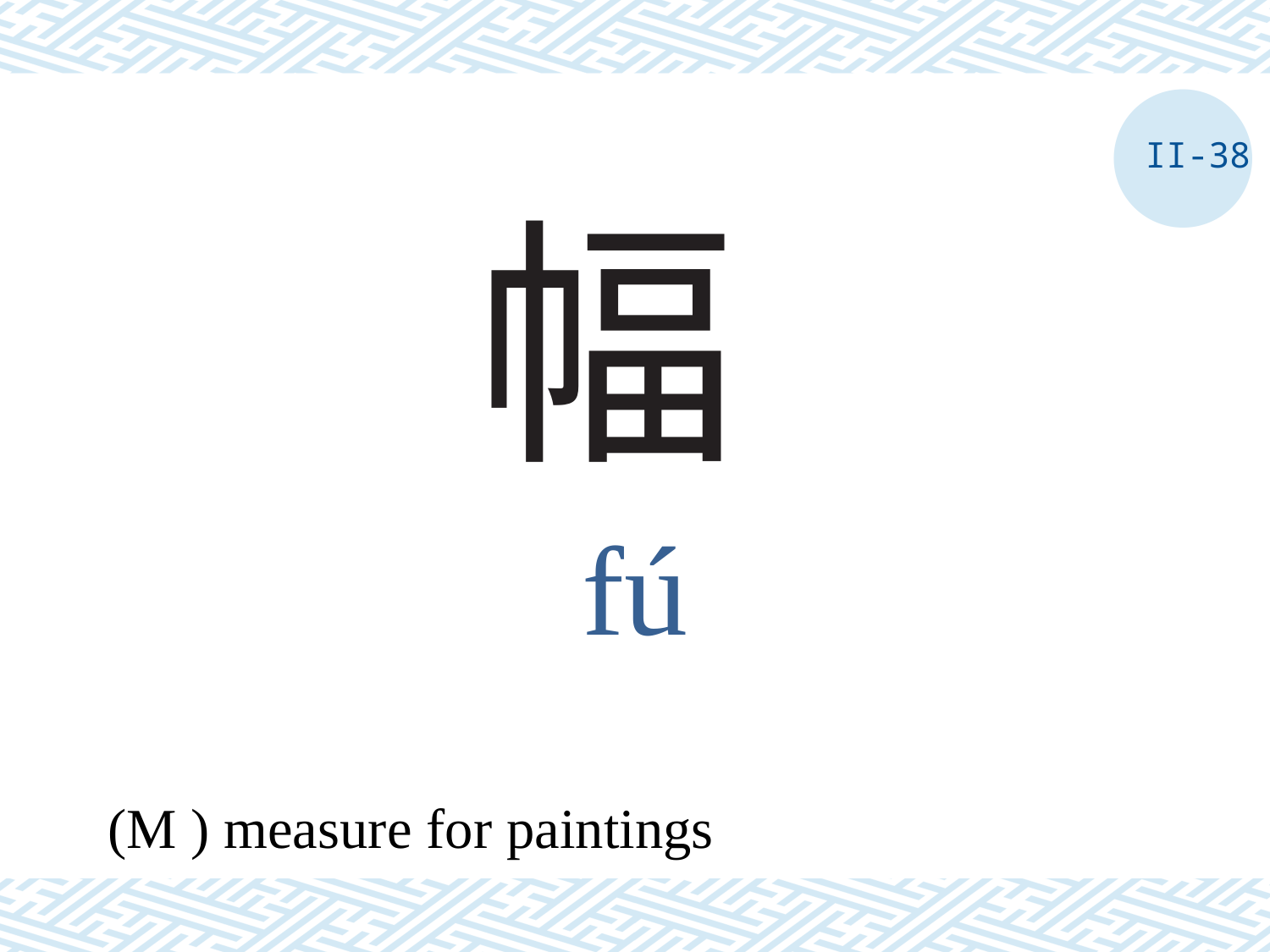

II-38

# 幅
fú
(M ) measure for paintings